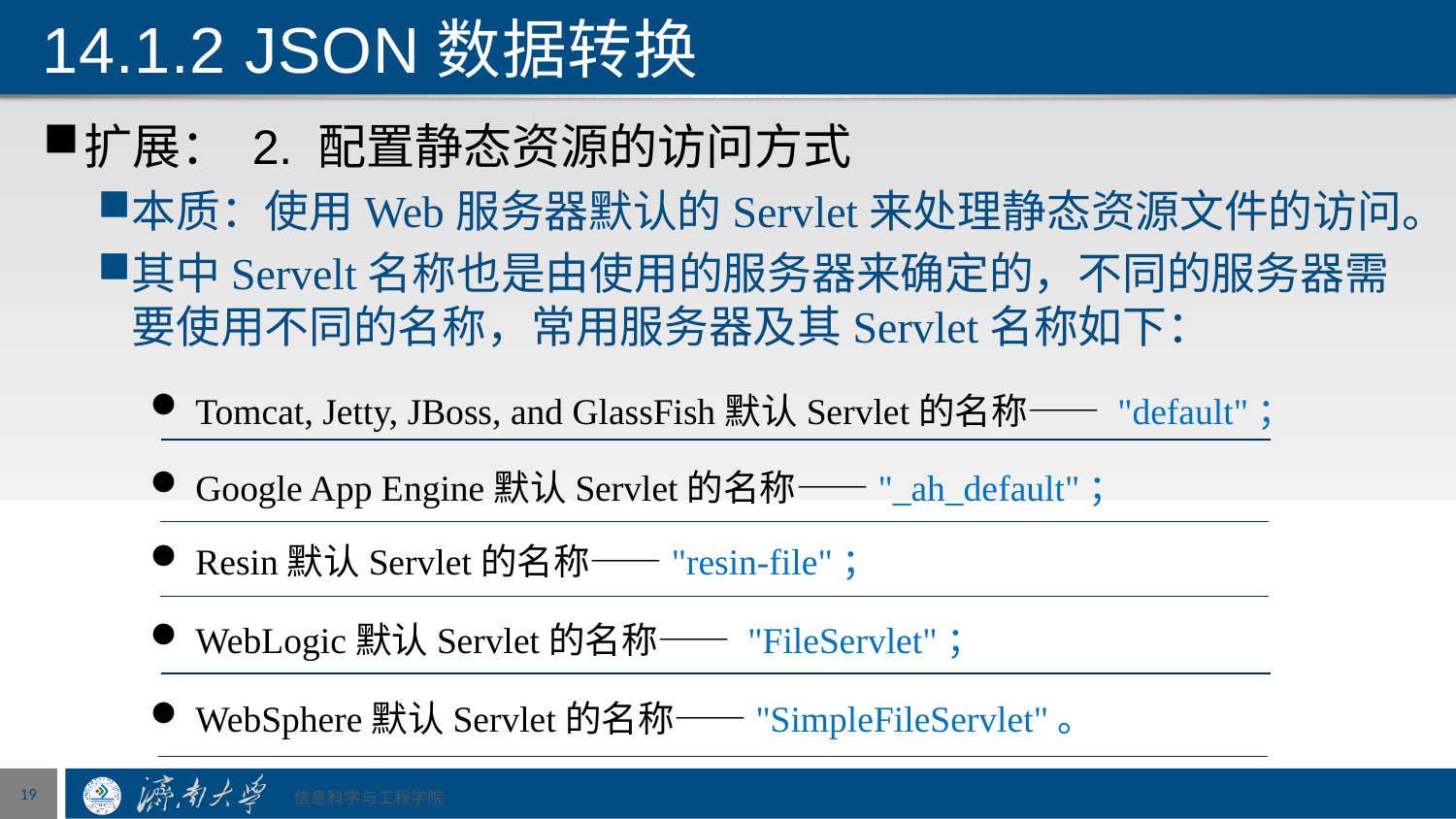

# 14.1.2 JSON数据转换
扩展： 2. 配置静态资源的访问方式
本质：使用Web服务器默认的Servlet来处理静态资源文件的访问。
其中Servelt名称也是由使用的服务器来确定的，不同的服务器需要使用不同的名称，常用服务器及其Servlet名称如下：

Tomcat, Jetty, JBoss, and GlassFish默认Servlet的名称—— "default"；
Google App Engine默认Servlet的名称——"_ah_default"；
Resin默认Servlet的名称——"resin-file"；
WebLogic默认Servlet的名称—— "FileServlet"；
WebSphere默认Servlet的名称——"SimpleFileServlet"。